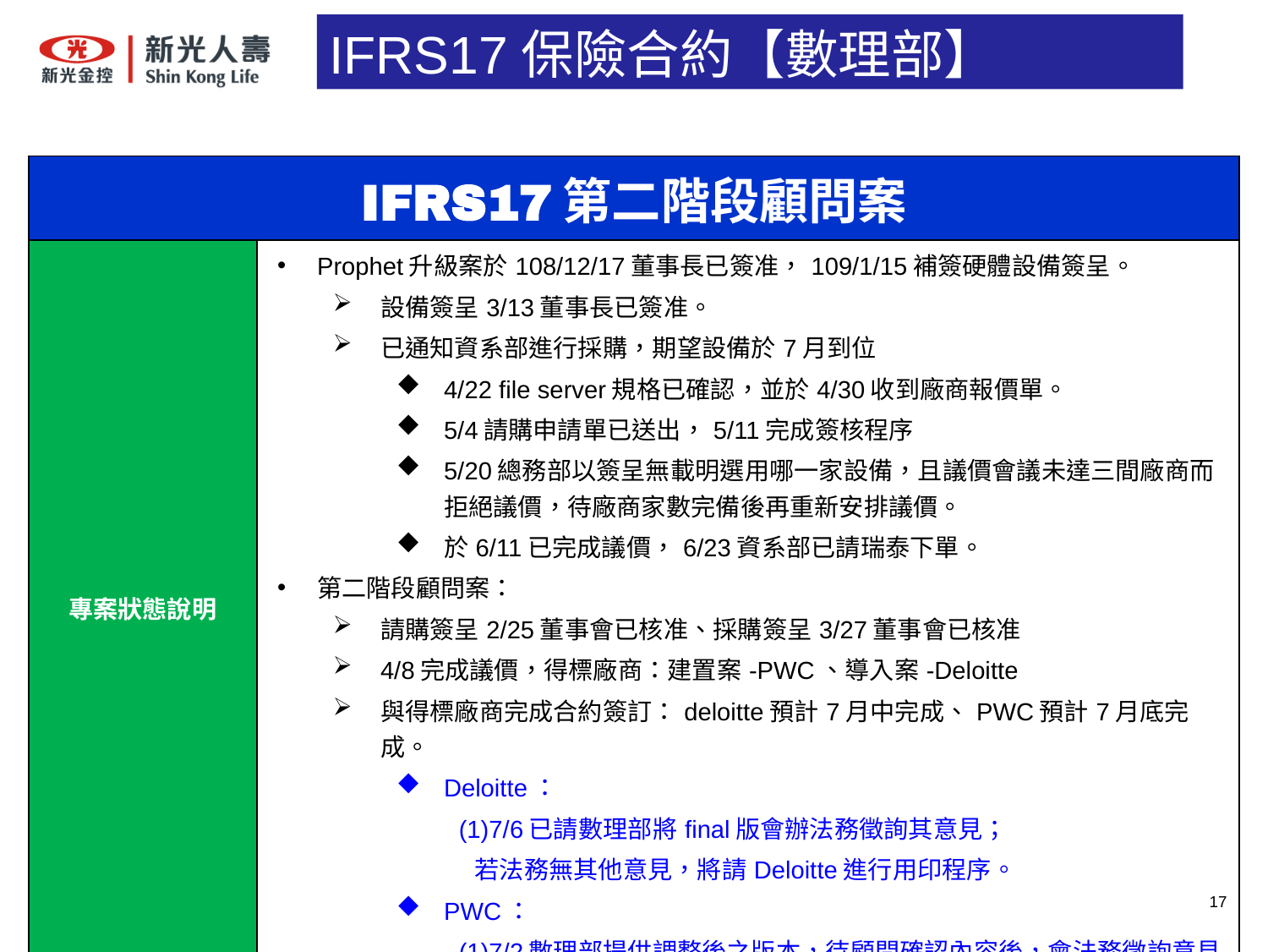

IFRS17保險合約【數理部】
| IFRS17第二階段顧問案 |  |
| --- | --- |
| 專案狀態說明 | Prophet升級案於108/12/17董事長已簽准，109/1/15補簽硬體設備簽呈。 設備簽呈3/13董事長已簽准。 已通知資系部進行採購，期望設備於7月到位 4/22 file server規格已確認，並於4/30收到廠商報價單。 5/4請購申請單已送出，5/11完成簽核程序 5/20總務部以簽呈無載明選用哪一家設備，且議價會議未達三間廠商而拒絕議價，待廠商家數完備後再重新安排議價。 於6/11已完成議價，6/23資系部已請瑞泰下單。 第二階段顧問案： 請購簽呈2/25董事會已核准、採購簽呈3/27董事會已核准 4/8完成議價，得標廠商：建置案-PWC、導入案-Deloitte 與得標廠商完成合約簽訂：deloitte預計7月中完成、PWC預計7月底完成。 Deloitte： (1)7/6已請數理部將final版會辦法務徵詢其意見； 若法務無其他意見，將請Deloitte進行用印程序。 PWC： (1)7/2數理部提供調整後之版本，待顧問確認內容後，會法務徵詢意見 |